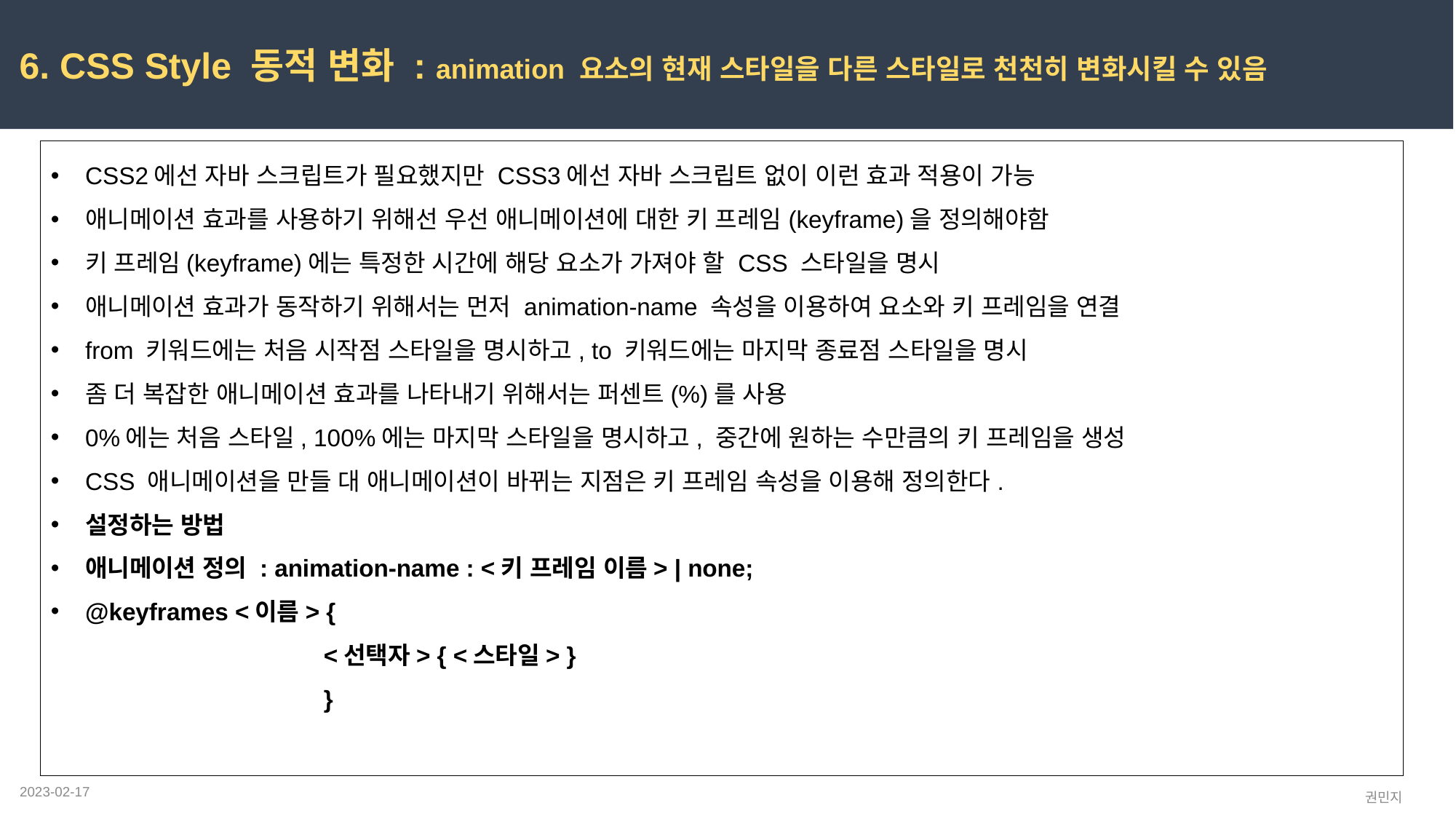

6. CSS Style 동적 변화 : animation 요소의 현재 스타일을 다른 스타일로 천천히 변화시킬 수 있음
CSS2에선 자바 스크립트가 필요했지만 CSS3에선 자바 스크립트 없이 이런 효과 적용이 가능
애니메이션 효과를 사용하기 위해선 우선 애니메이션에 대한 키 프레임(keyframe)을 정의해야함
키 프레임(keyframe)에는 특정한 시간에 해당 요소가 가져야 할 CSS 스타일을 명시
애니메이션 효과가 동작하기 위해서는 먼저 animation-name 속성을 이용하여 요소와 키 프레임을 연결
from 키워드에는 처음 시작점 스타일을 명시하고, to 키워드에는 마지막 종료점 스타일을 명시
좀 더 복잡한 애니메이션 효과를 나타내기 위해서는 퍼센트(%)를 사용
0%에는 처음 스타일, 100%에는 마지막 스타일을 명시하고, 중간에 원하는 수만큼의 키 프레임을 생성
CSS 애니메이션을 만들 대 애니메이션이 바뀌는 지점은 키 프레임 속성을 이용해 정의한다.
설정하는 방법
애니메이션 정의 : animation-name : <키 프레임 이름> | none;
@keyframes <이름> {
		<선택자> { <스타일> }
		}

2023-02-17
권민지